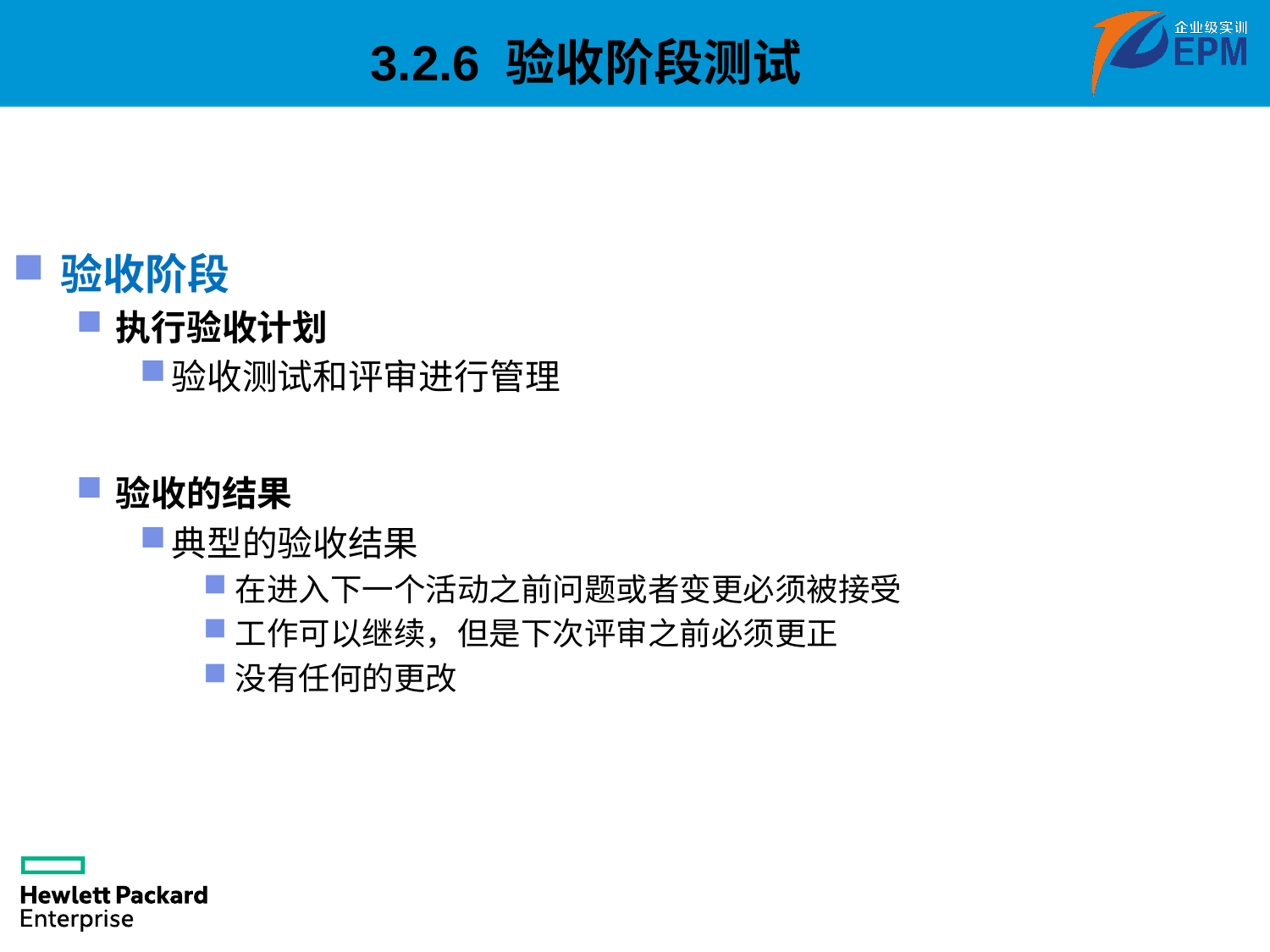

3.2.6 验收阶段测试
验收阶段
执行验收计划
验收测试和评审进行管理

验收的结果
典型的验收结果
在进入下一个活动之前问题或者变更必须被接受
工作可以继续，但是下次评审之前必须更正
没有任何的更改